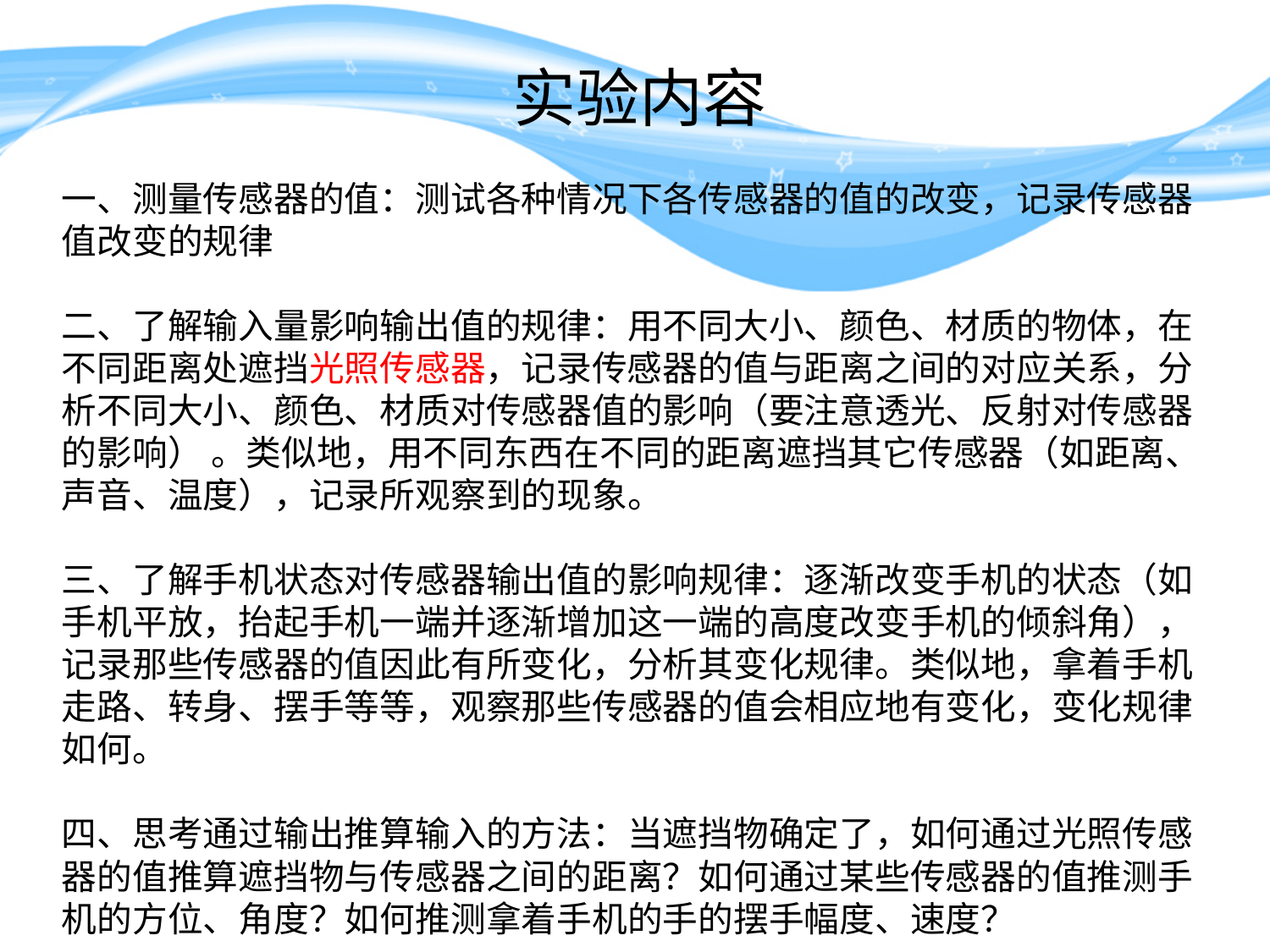

实验内容
一、测量传感器的值：测试各种情况下各传感器的值的改变，记录传感器值改变的规律

二、了解输入量影响输出值的规律：用不同大小、颜色、材质的物体，在不同距离处遮挡光照传感器，记录传感器的值与距离之间的对应关系，分析不同大小、颜色、材质对传感器值的影响（要注意透光、反射对传感器的影响） 。类似地，用不同东西在不同的距离遮挡其它传感器（如距离、声音、温度），记录所观察到的现象。

三、了解手机状态对传感器输出值的影响规律：逐渐改变手机的状态（如手机平放，抬起手机一端并逐渐增加这一端的高度改变手机的倾斜角），记录那些传感器的值因此有所变化，分析其变化规律。类似地，拿着手机走路、转身、摆手等等，观察那些传感器的值会相应地有变化，变化规律如何。

四、思考通过输出推算输入的方法：当遮挡物确定了，如何通过光照传感器的值推算遮挡物与传感器之间的距离？如何通过某些传感器的值推测手机的方位、角度？如何推测拿着手机的手的摆手幅度、速度？